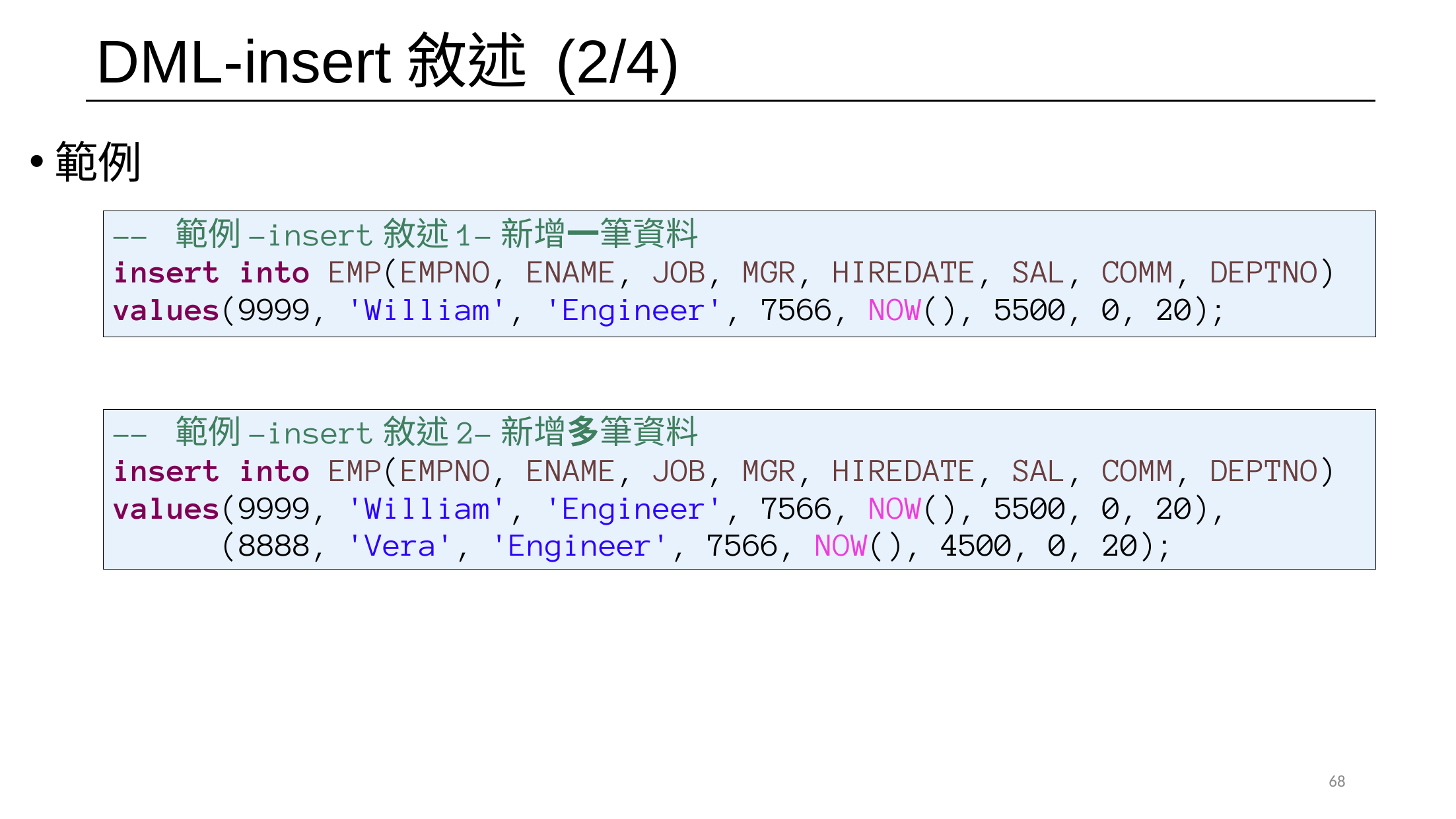

# DML-insert敘述 (2/4)
範例
-- 範例-insert敘述1-新增一筆資料
insert into EMP(EMPNO, ENAME, JOB, MGR, HIREDATE, SAL, COMM, DEPTNO)
values(9999, 'William', 'Engineer', 7566, NOW(), 5500, 0, 20);
-- 範例-insert敘述2-新增多筆資料
insert into EMP(EMPNO, ENAME, JOB, MGR, HIREDATE, SAL, COMM, DEPTNO)
values(9999, 'William', 'Engineer', 7566, NOW(), 5500, 0, 20),
      (8888, 'Vera', 'Engineer', 7566, NOW(), 4500, 0, 20);
68